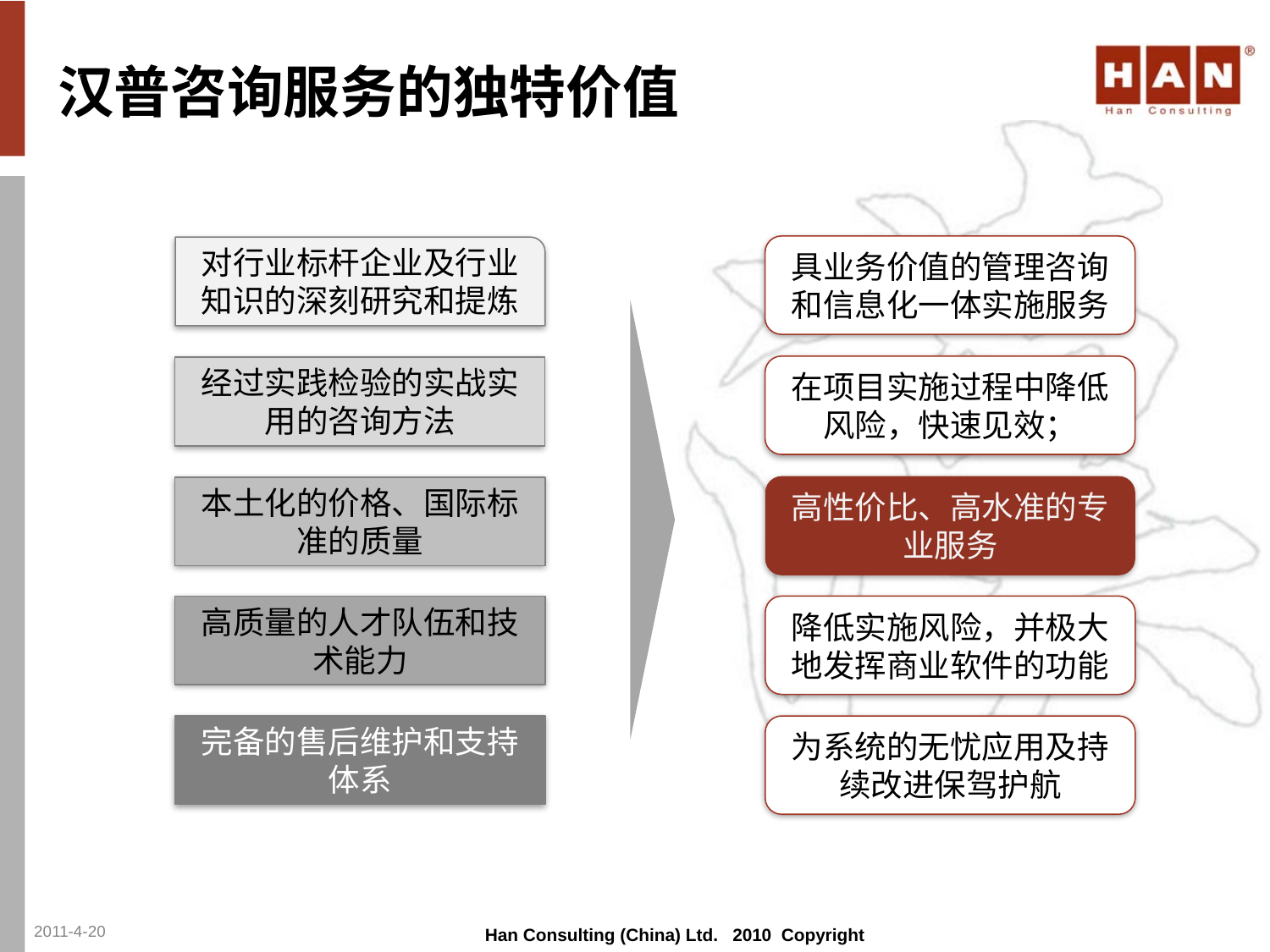

# 汉普咨询服务的独特价值

具业务价值的管理咨询和信息化一体实施服务
对行业标杆企业及行业知识的深刻研究和提炼
在项目实施过程中降低风险，快速见效；
经过实践检验的实战实用的咨询方法
高性价比、高水准的专业服务
本土化的价格、国际标准的质量

高质量的人才队伍和技术能力
降低实施风险，并极大地发挥商业软件的功能
完备的售后维护和支持体系
为系统的无忧应用及持续改进保驾护航